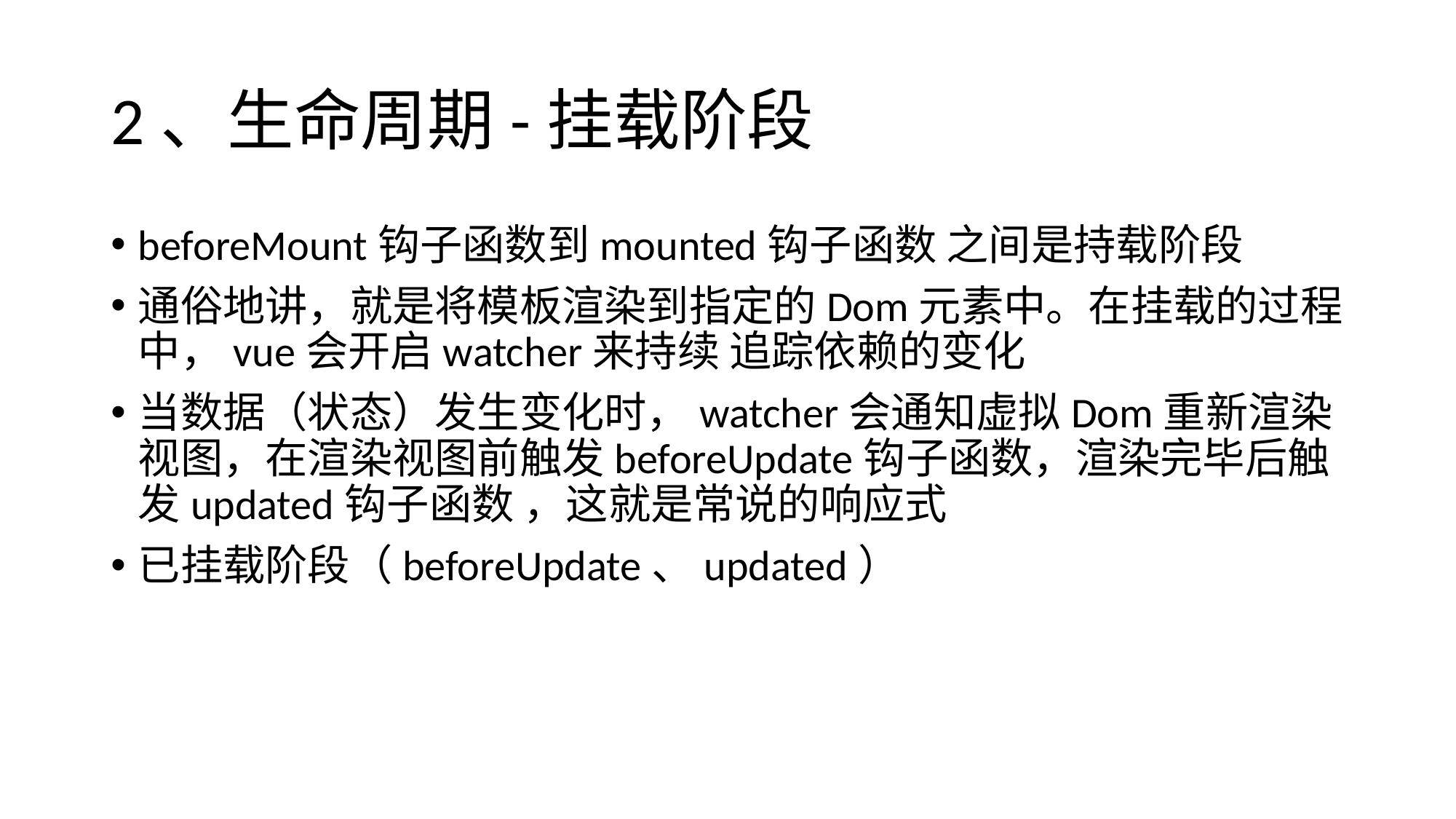

# 2、生命周期-挂载阶段
beforeMount钩子函数到mounted钩子函数 之间是持载阶段
通俗地讲，就是将模板渲染到指定的Dom元素中。在挂载的过程中，vue会开启watcher来持续 追踪依赖的变化
当数据（状态）发生变化时，watcher会通知虚拟Dom重新渲染视图，在渲染视图前触发beforeUpdate钩子函数，渲染完毕后触发updated钩子函数 ，这就是常说的响应式
已挂载阶段（beforeUpdate、updated）